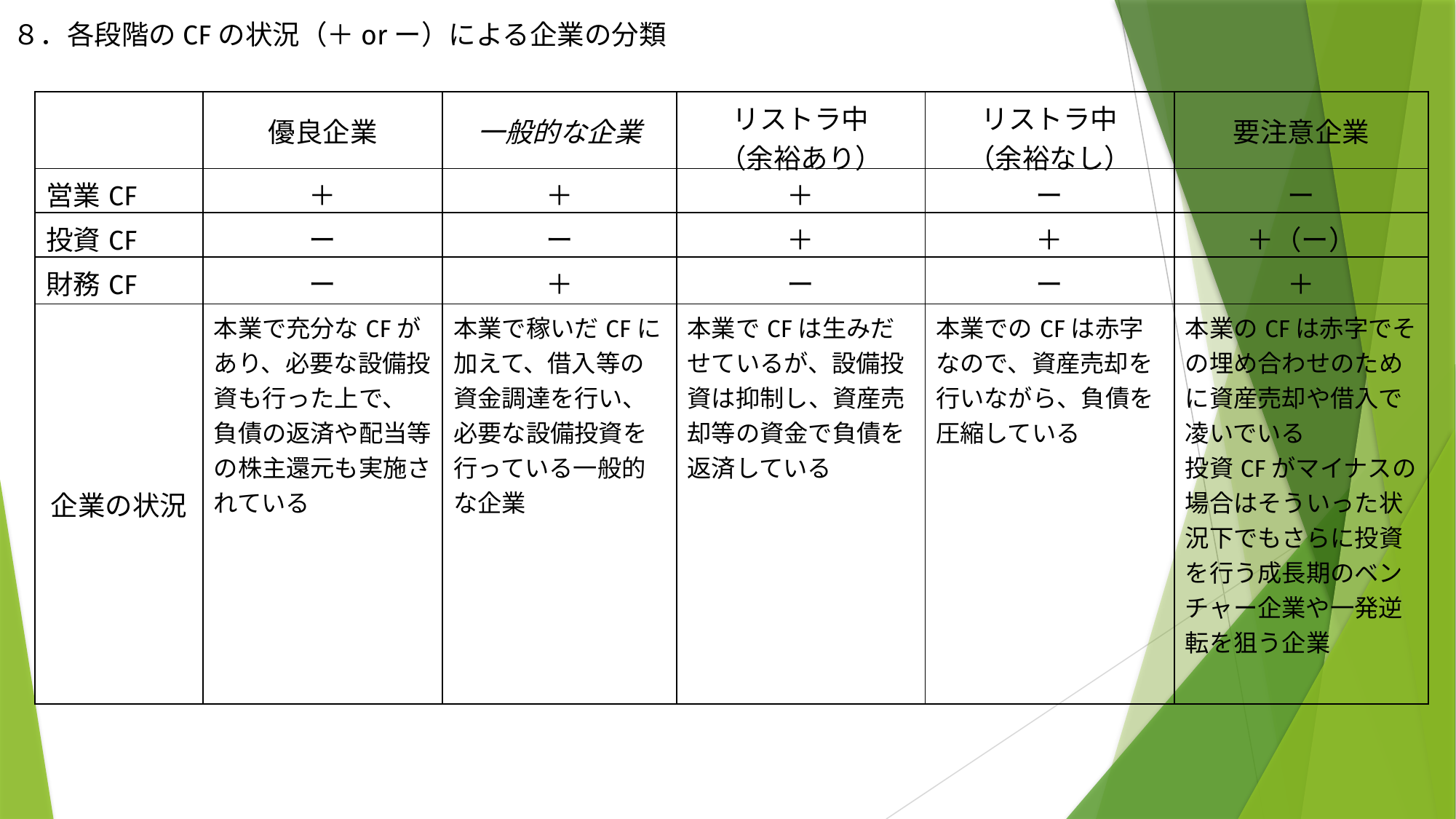

８．各段階のCFの状況（＋orー）による企業の分類
|  | 優良企業 | 一般的な企業 | リストラ中 （余裕あり） | リストラ中 （余裕なし） | 要注意企業 |
| --- | --- | --- | --- | --- | --- |
| 営業CF | ＋ | ＋ | ＋ | ー | ー |
| 投資CF | ー | ー | ＋ | ＋ | ＋（ー） |
| 財務CF | ー | ＋ | ー | ー | ＋ |
| 企業の状況 | 本業で充分なCFがあり、必要な設備投資も行った上で、 負債の返済や配当等の株主還元も実施されている | 本業で稼いだCFに加えて、借入等の資金調達を行い、 必要な設備投資を行っている一般的な企業 | 本業でCFは生みだせているが、設備投資は抑制し、資産売却等の資金で負債を返済している | 本業でのCFは赤字なので、資産売却を行いながら、負債を圧縮している | 本業のCFは赤字でその埋め合わせのために資産売却や借入で凌いでいる 投資CFがマイナスの場合はそういった状況下でもさらに投資を行う成長期のベンチャー企業や一発逆転を狙う企業 |